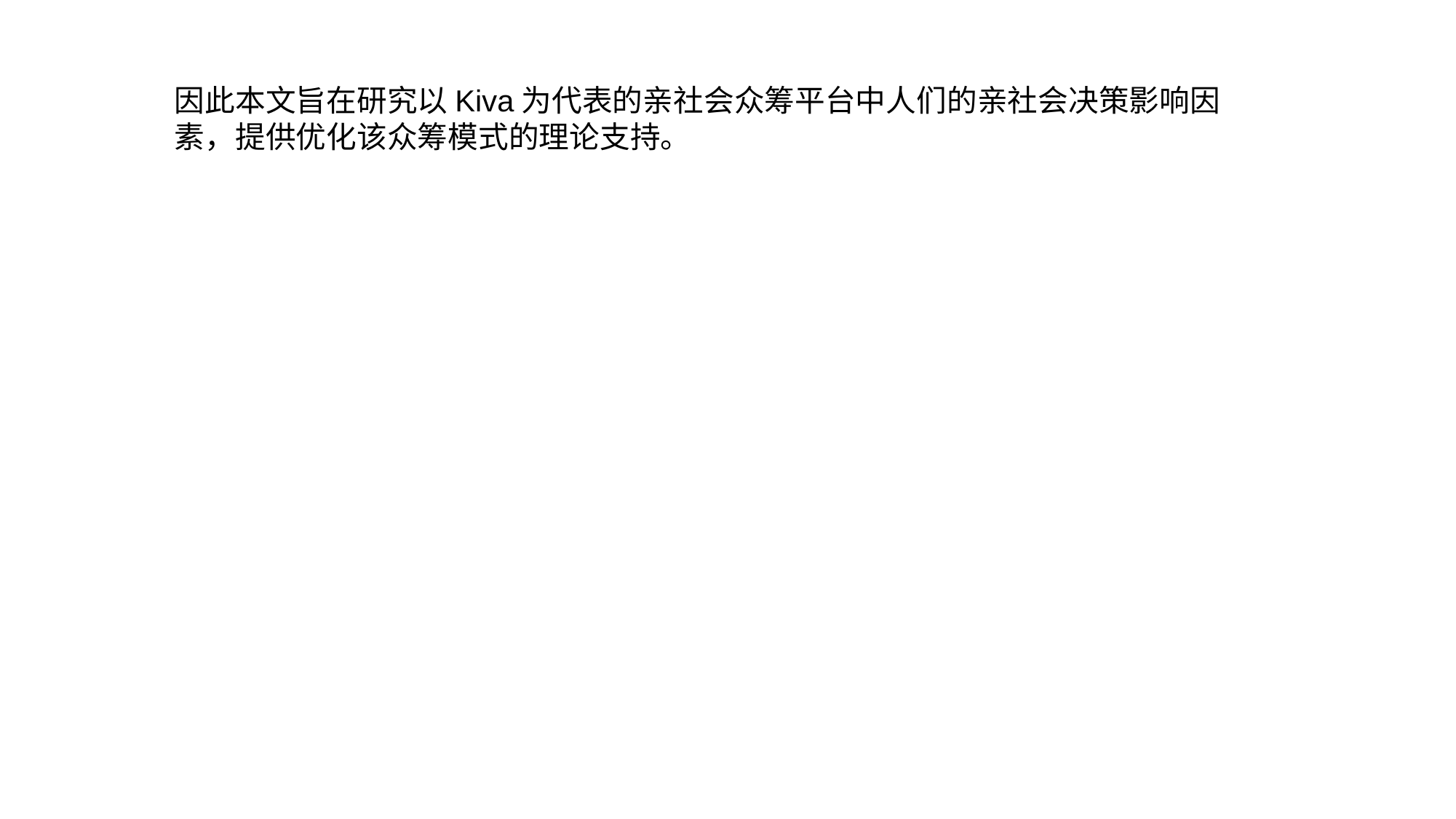

因此本文旨在研究以Kiva为代表的亲社会众筹平台中人们的亲社会决策影响因素，提供优化该众筹模式的理论支持。